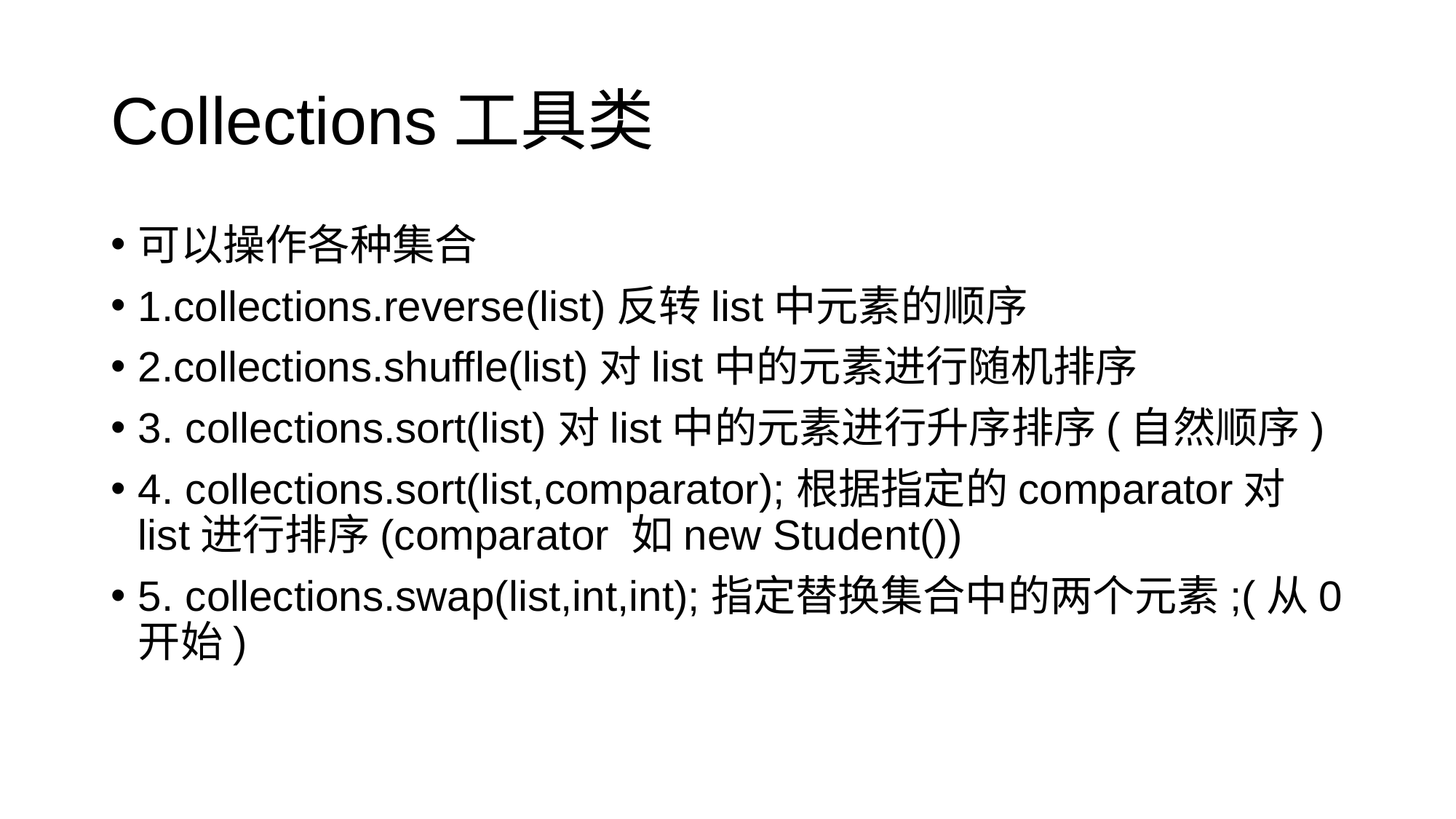

# Collections工具类
可以操作各种集合
1.collections.reverse(list)反转list中元素的顺序
2.collections.shuffle(list)对list中的元素进行随机排序
3. collections.sort(list)对list中的元素进行升序排序(自然顺序)
4. collections.sort(list,comparator);根据指定的comparator对list进行排序(comparator 如new Student())
5. collections.swap(list,int,int);指定替换集合中的两个元素;(从0开始)